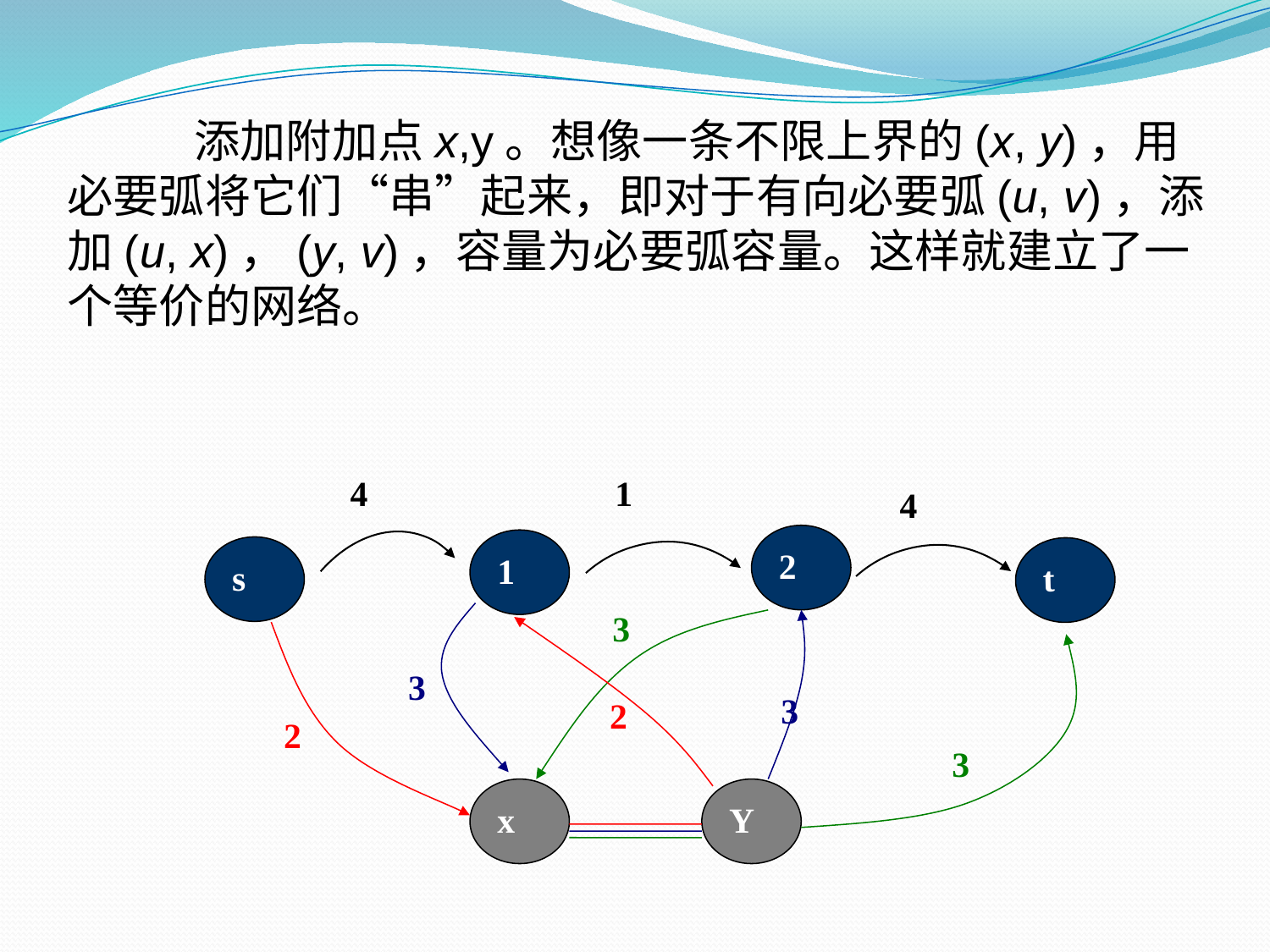

添加附加点x,y。想像一条不限上界的(x, y)，用必要弧将它们“串”起来，即对于有向必要弧(u, v)，添加(u, x)，(y, v)，容量为必要弧容量。这样就建立了一个等价的网络。
4

1

4

2
1

s
t
3

3
3
2
2
3
x
Y